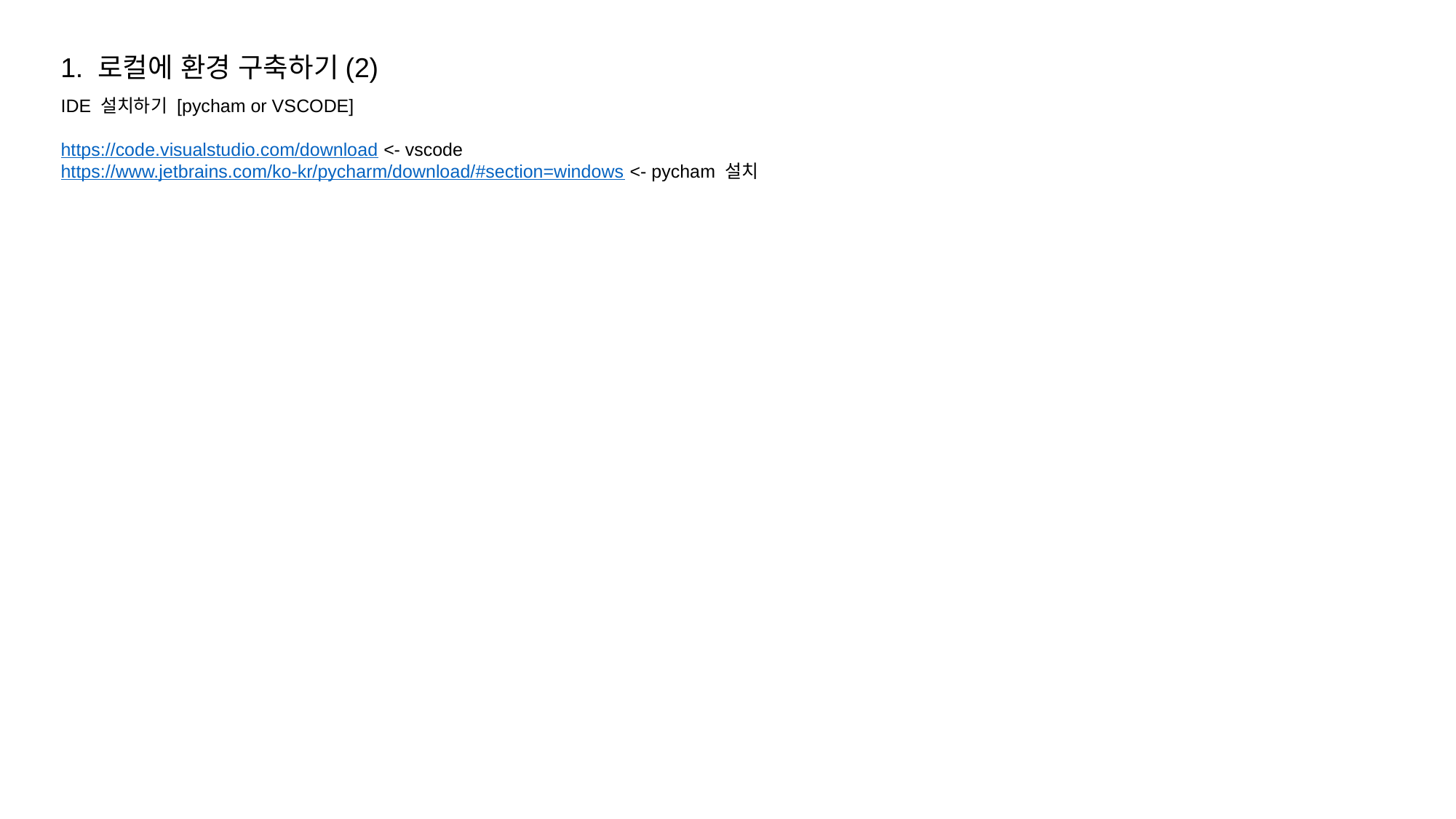

1. 로컬에 환경 구축하기(2)
IDE 설치하기 [pycham or VSCODE]
https://code.visualstudio.com/download <- vscode
https://www.jetbrains.com/ko-kr/pycharm/download/#section=windows <- pycham 설치